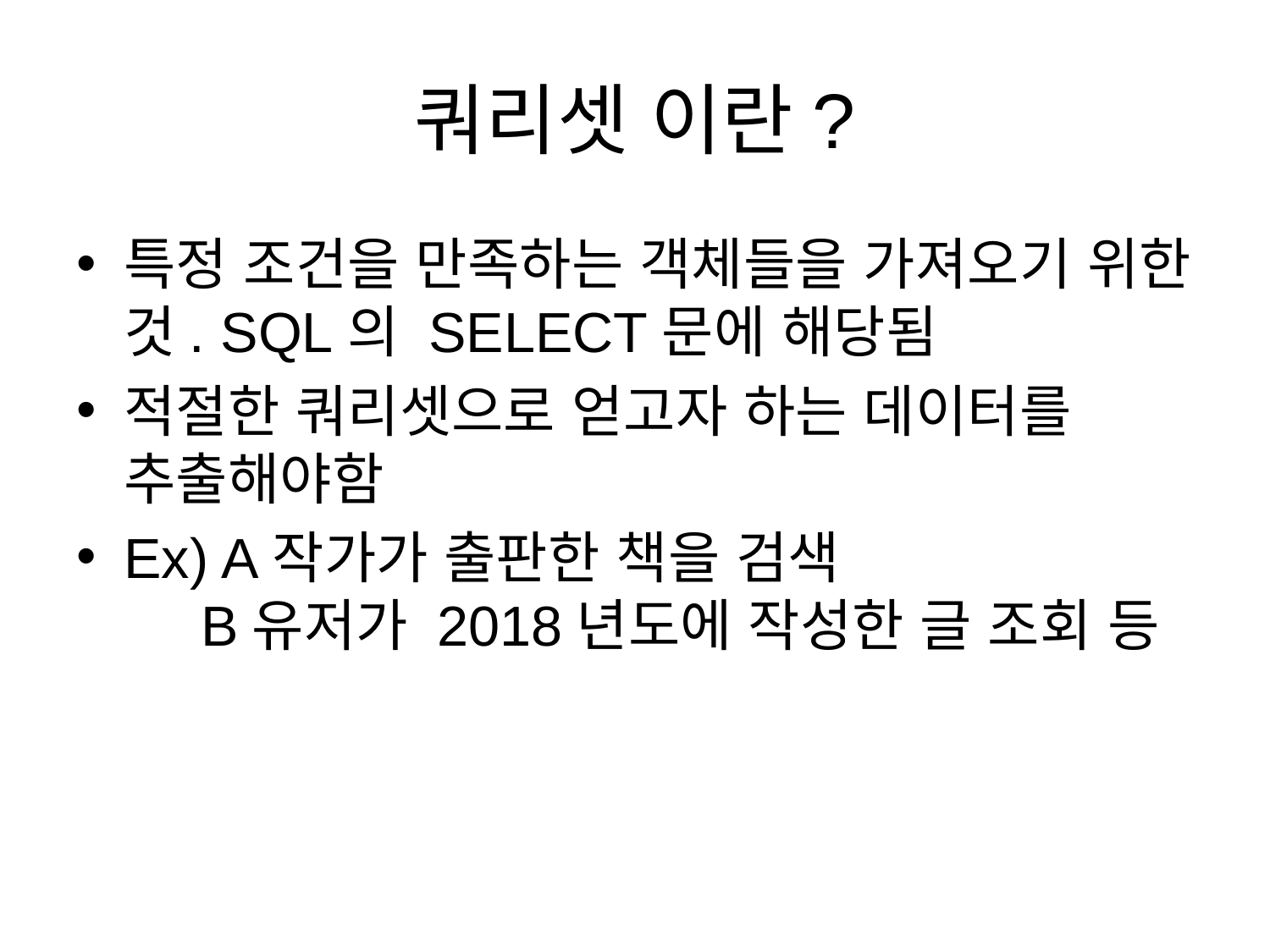

# 쿼리셋 이란?
특정 조건을 만족하는 객체들을 가져오기 위한 것. SQL의 SELECT문에 해당됨
적절한 쿼리셋으로 얻고자 하는 데이터를 추출해야함
Ex) A작가가 출판한 책을 검색
    B유저가 2018년도에 작성한 글 조회 등